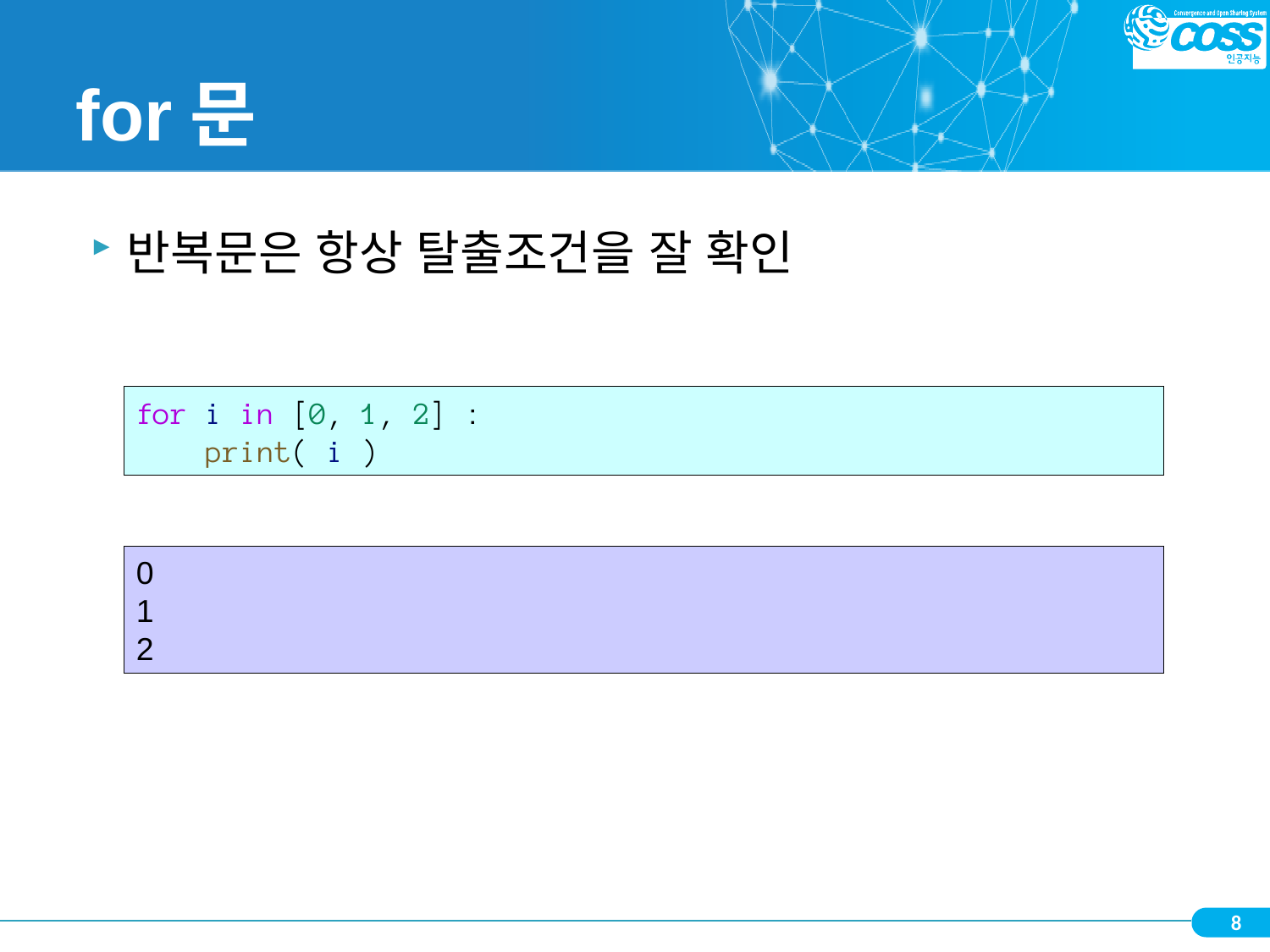

# for문
반복문은 항상 탈출조건을 잘 확인
for i in [0, 1, 2] :
    print( i )
0
1
2